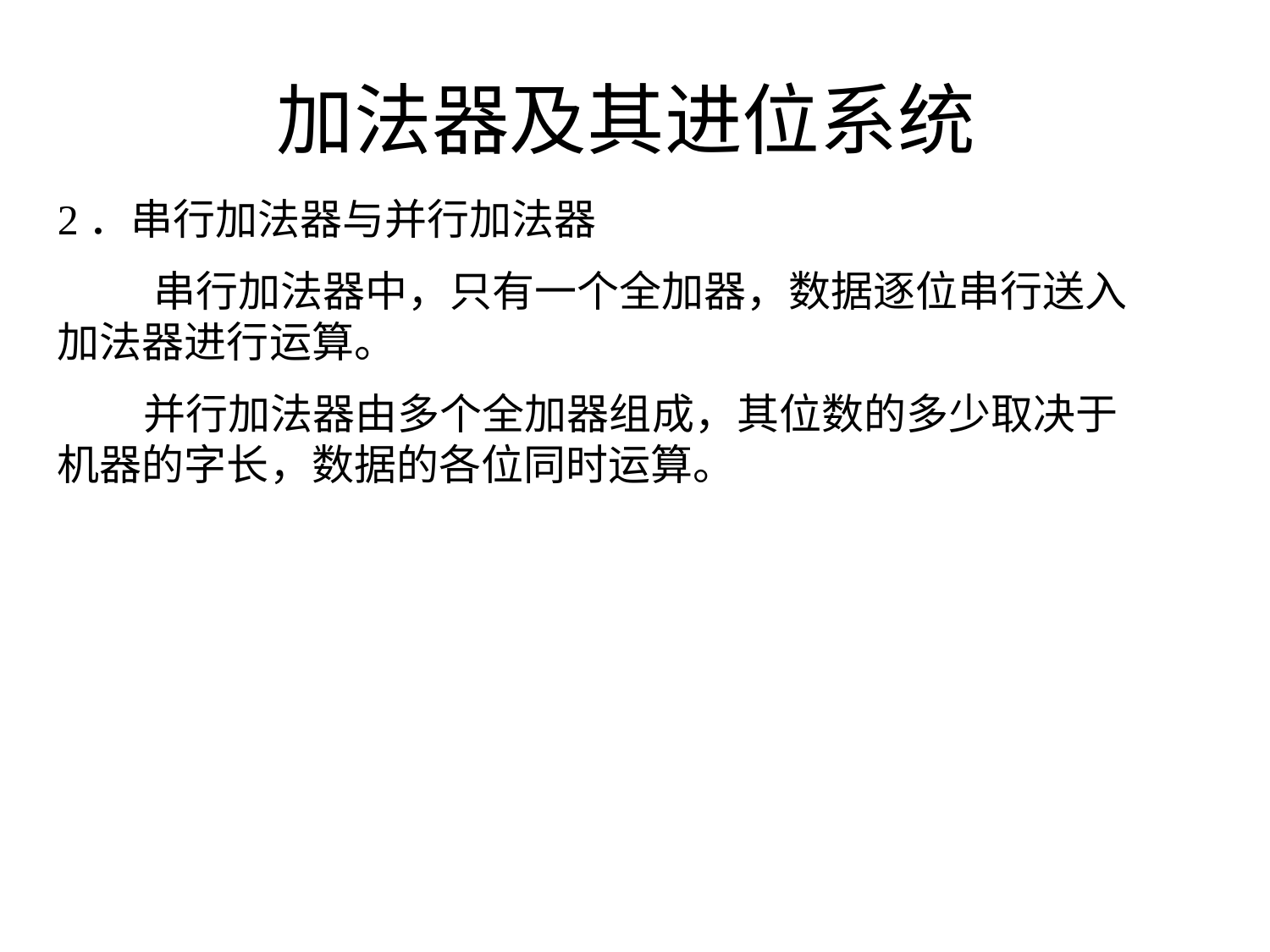

# 加法器及其进位系统
2．串行加法器与并行加法器
         串行加法器中，只有一个全加器，数据逐位串行送入加法器进行运算。
        并行加法器由多个全加器组成，其位数的多少取决于机器的字长，数据的各位同时运算。